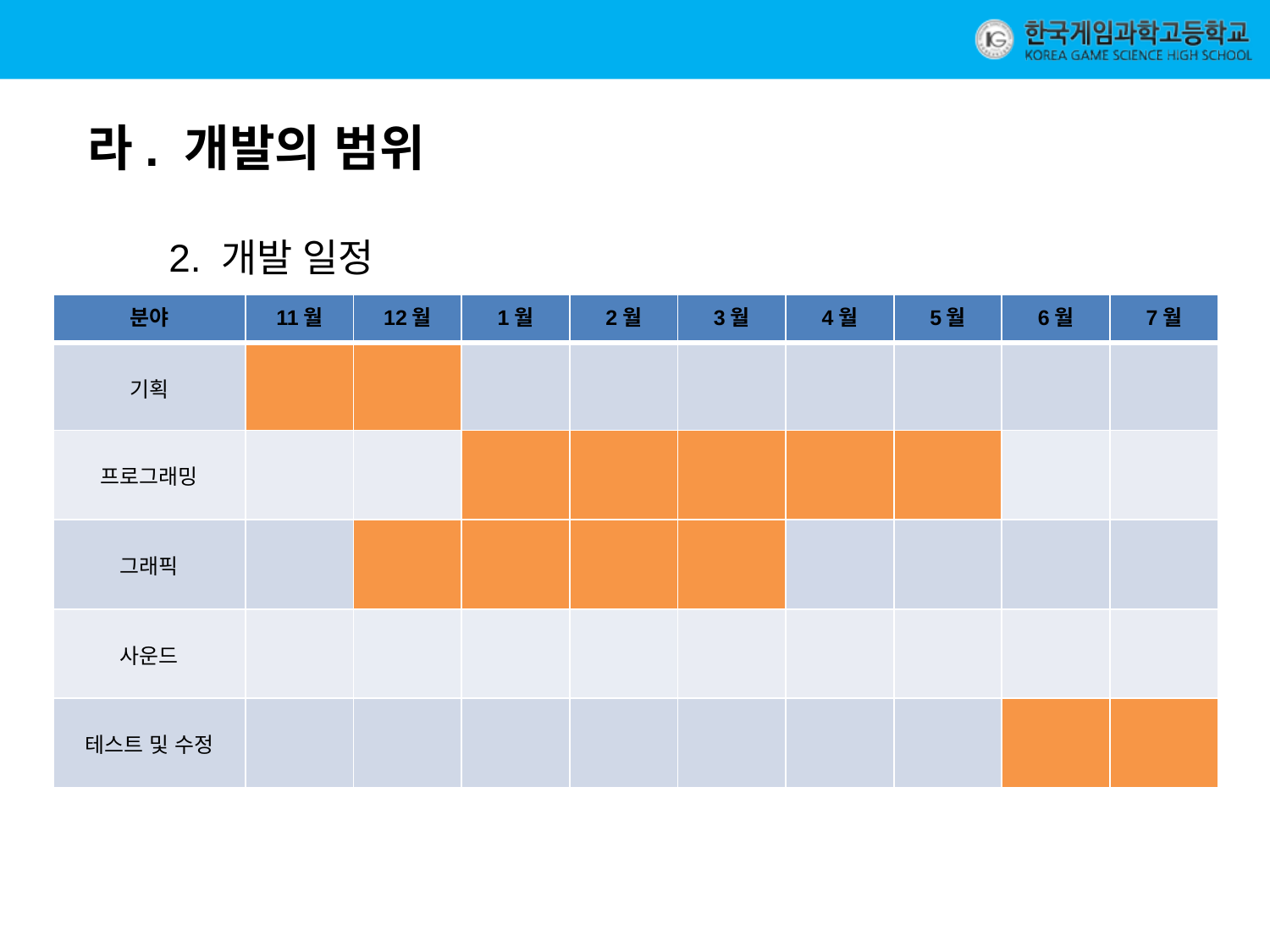

라. 개발의 범위
2. 개발 일정
| 분야 | 11월 | 12월 | 1월 | 2월 | 3월 | 4월 | 5월 | 6월 | 7월 |
| --- | --- | --- | --- | --- | --- | --- | --- | --- | --- |
| 기획 |  |  |  |  |  |  |  |  |  |
| 프로그래밍 |  |  |  |  |  |  |  |  |  |
| 그래픽 |  |  |  |  |  |  |  |  |  |
| 사운드 |  |  |  |  |  |  |  |  |  |
| 테스트 및 수정 |  |  |  |  |  |  |  |  |  |